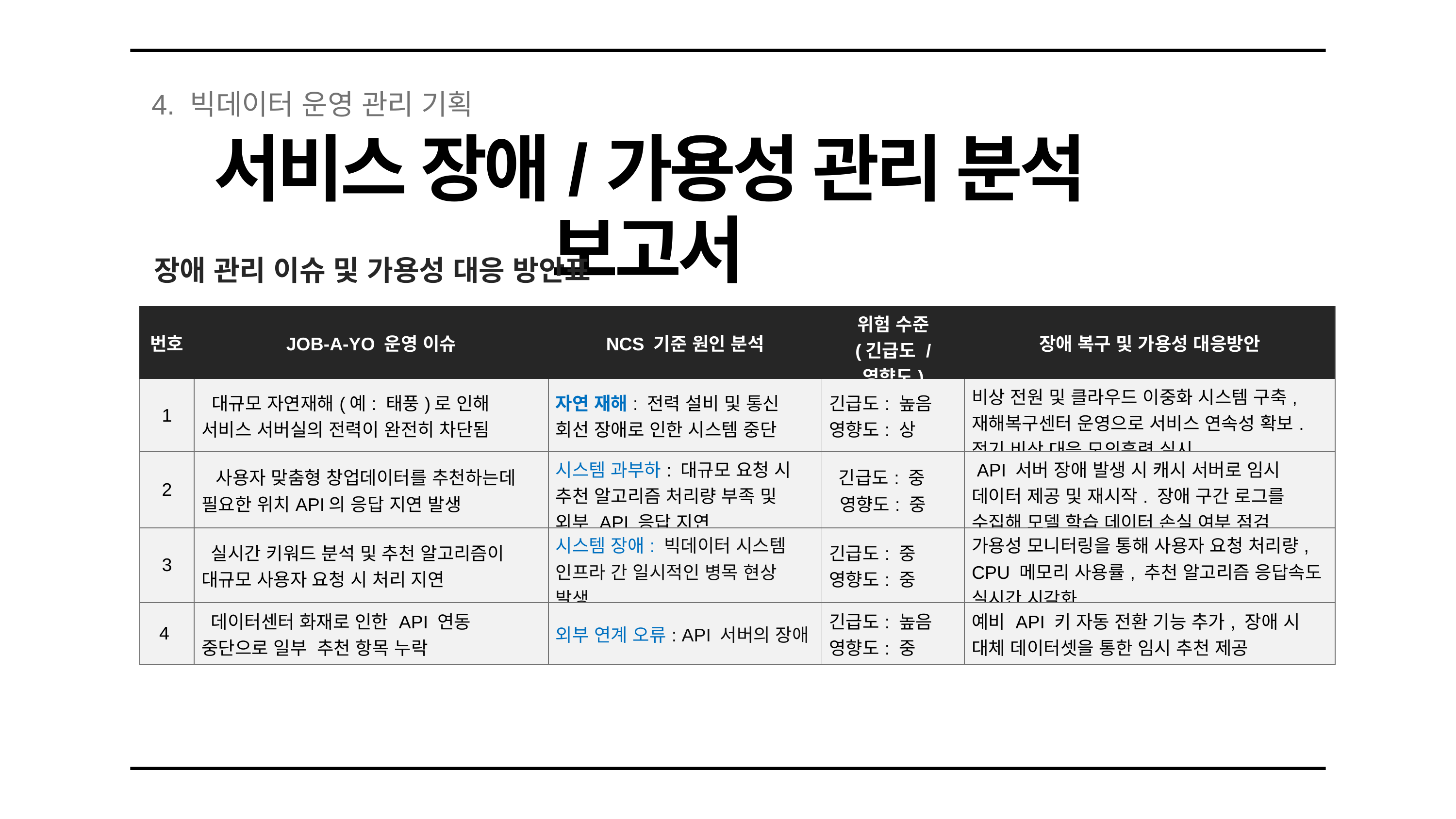

4. 빅데이터 운영 관리 기획
서비스 장애/가용성 관리 분석 보고서
장애 관리 이슈 및 가용성 대응 방안표
| 번호 | JOB-A-YO 운영 이슈 | NCS 기준 원인 분석 | 위험 수준 (긴급도 / 영향도) | 장애 복구 및 가용성 대응방안 |
| --- | --- | --- | --- | --- |
| 1 | 대규모 자연재해(예: 태풍)로 인해 서비스 서버실의 전력이 완전히 차단됨 | 자연 재해: 전력 설비 및 통신 회선 장애로 인한 시스템 중단 | 긴급도: 높음 영향도: 상 | 비상 전원 및 클라우드 이중화 시스템 구축, 재해복구센터 운영으로 서비스 연속성 확보. 정기 비상 대응 모의훈련 실시 |
| 2 | 사용자 맞춤형 창업데이터를 추천하는데 필요한 위치API의 응답 지연 발생 | 시스템 과부하: 대규모 요청 시 추천 알고리즘 처리량 부족 및 외부 API 응답 지연 | 긴급도: 중 영향도: 중 | API 서버 장애 발생 시 캐시 서버로 임시 데이터 제공 및 재시작. 장애 구간 로그를 수집해 모델 학습 데이터 손실 여부 점검 |
| 3 | 실시간 키워드 분석 및 추천 알고리즘이 대규모 사용자 요청 시 처리 지연 | 시스템 장애: 빅데이터 시스템 인프라 간 일시적인 병목 현상 발생 | 긴급도: 중 영향도: 중 | 가용성 모니터링을 통해 사용자 요청 처리량, CPU 메모리 사용률, 추천 알고리즘 응답속도 실시간 시각화 |
| 4 | 데이터센터 화재로 인한 API 연동 중단으로 일부 추천 항목 누락 | 외부 연계 오류: API 서버의 장애 | 긴급도: 높음 영향도: 중 | 예비 API 키 자동 전환 기능 추가, 장애 시 대체 데이터셋을 통한 임시 추천 제공 |